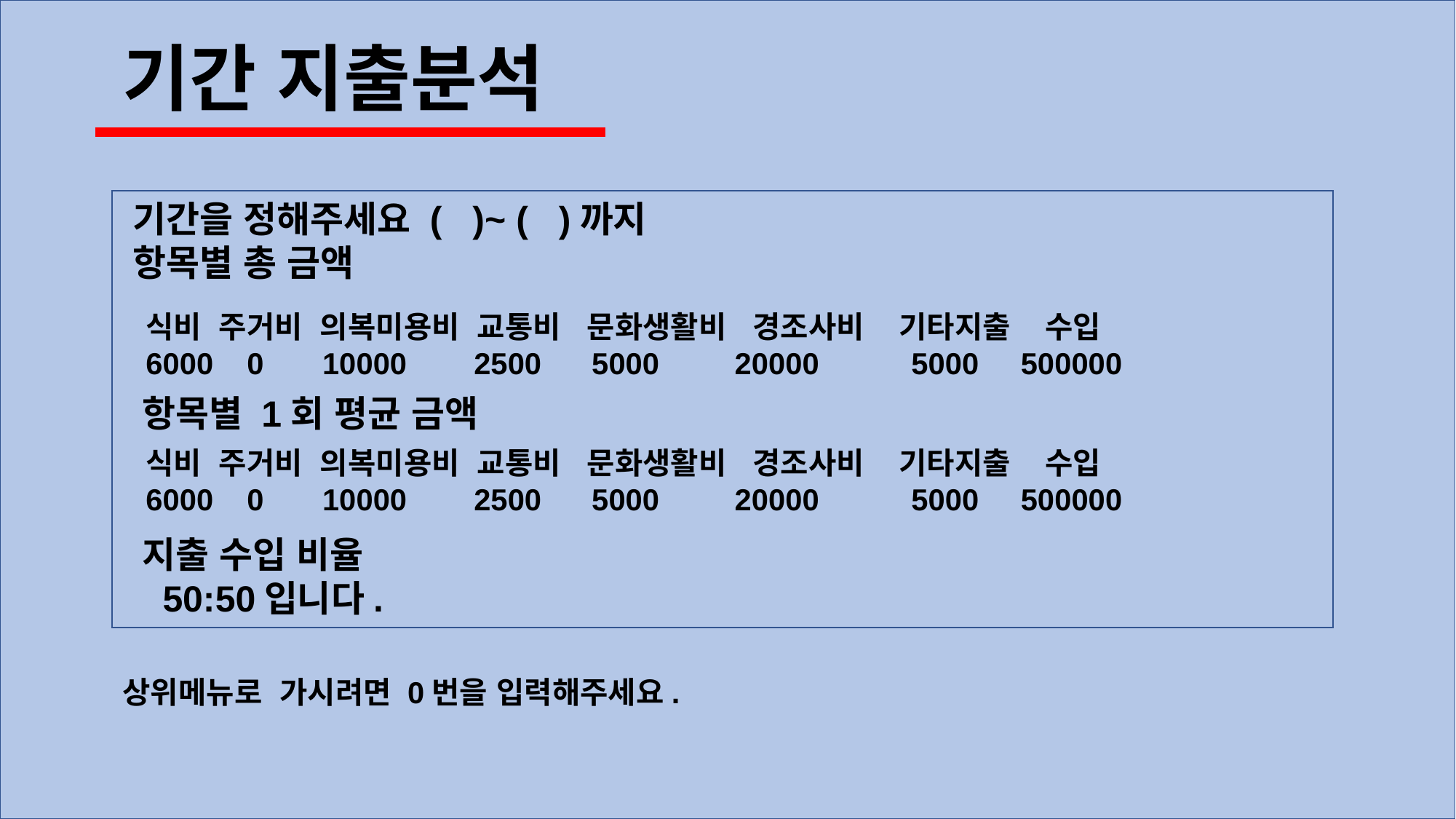

기간 지출분석

기간을 정해주세요 (   )~ (   )까지
항목별 총 금액

식비  주거비  의복미용비  교통비   문화생활비   경조사비    기타지출    수입
6000    0       10000        2500      5000         20000           5000     500000
항목별 1회 평균 금액

식비  주거비  의복미용비  교통비   문화생활비   경조사비    기타지출    수입
6000    0       10000        2500      5000         20000           5000     500000
지출 수입 비율
  50:50입니다.
상위메뉴로  가시려면 0번을 입력해주세요.